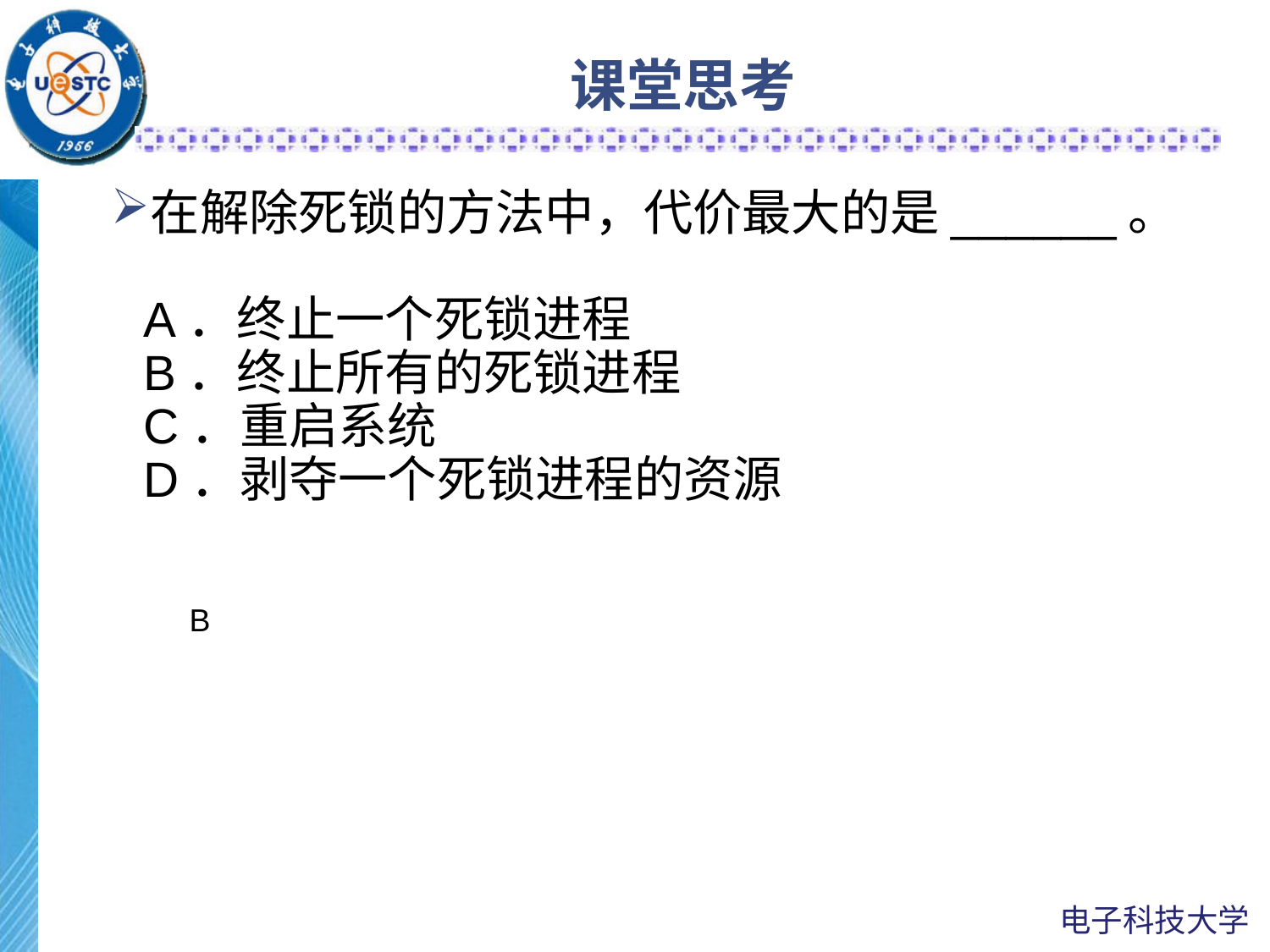

# 课堂思考
在解除死锁的方法中，代价最大的是______。
A．终止一个死锁进程
B．终止所有的死锁进程
C．重启系统
D．剥夺一个死锁进程的资源
B